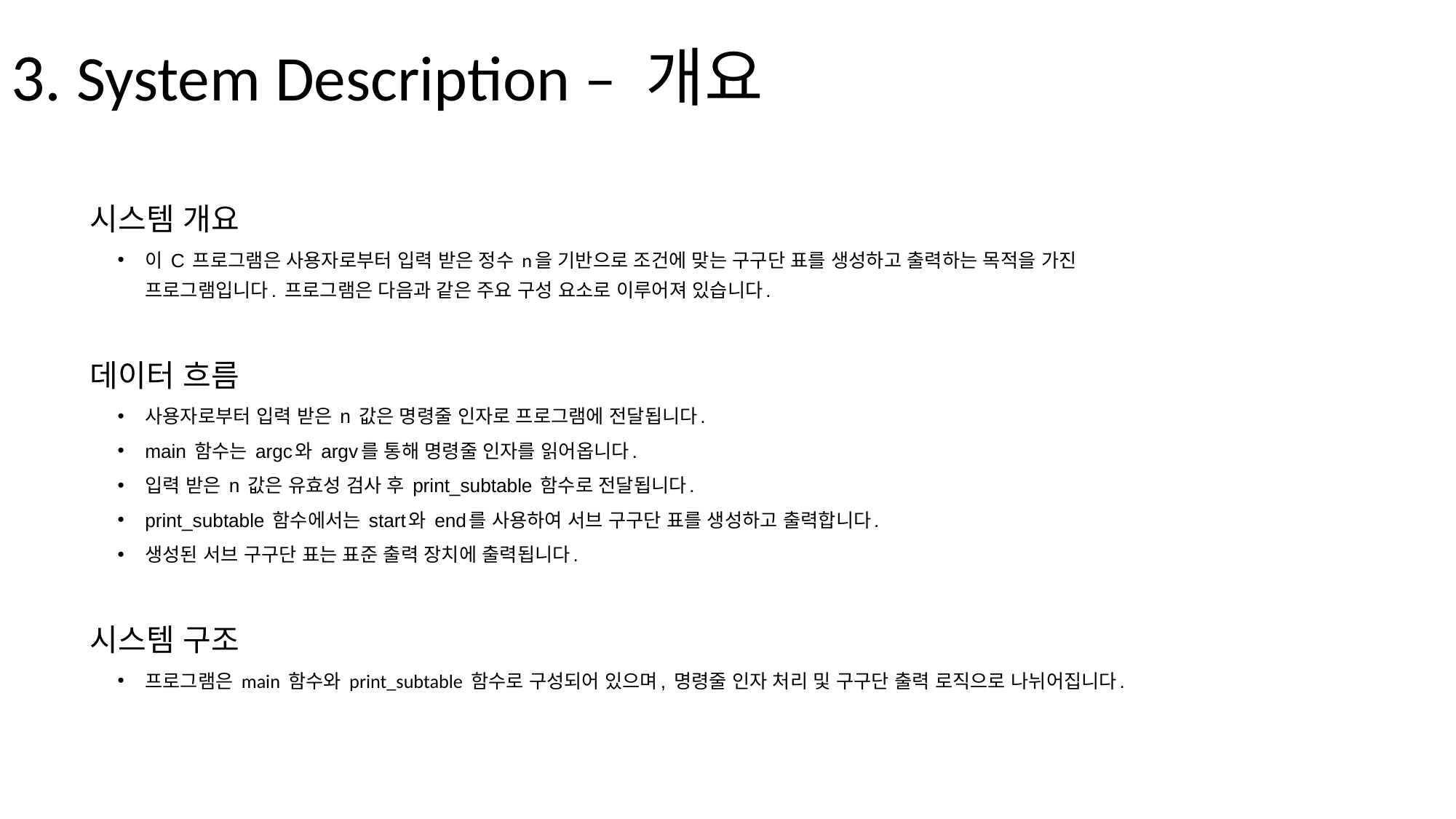

# 3. System Description – 개요

시스템 개요
이 C 프로그램은 사용자로부터 입력 받은 정수 n을 기반으로 조건에 맞는 구구단 표를 생성하고 출력하는 목적을 가진 프로그램입니다. 프로그램은 다음과 같은 주요 구성 요소로 이루어져 있습니다.

데이터 흐름
사용자로부터 입력 받은 n 값은 명령줄 인자로 프로그램에 전달됩니다.
main 함수는 argc와 argv를 통해 명령줄 인자를 읽어옵니다.
입력 받은 n 값은 유효성 검사 후 print_subtable 함수로 전달됩니다.
print_subtable 함수에서는 start와 end를 사용하여 서브 구구단 표를 생성하고 출력합니다.
생성된 서브 구구단 표는 표준 출력 장치에 출력됩니다.

시스템 구조
프로그램은 main 함수와 print_subtable 함수로 구성되어 있으며, 명령줄 인자 처리 및 구구단 출력 로직으로 나뉘어집니다.